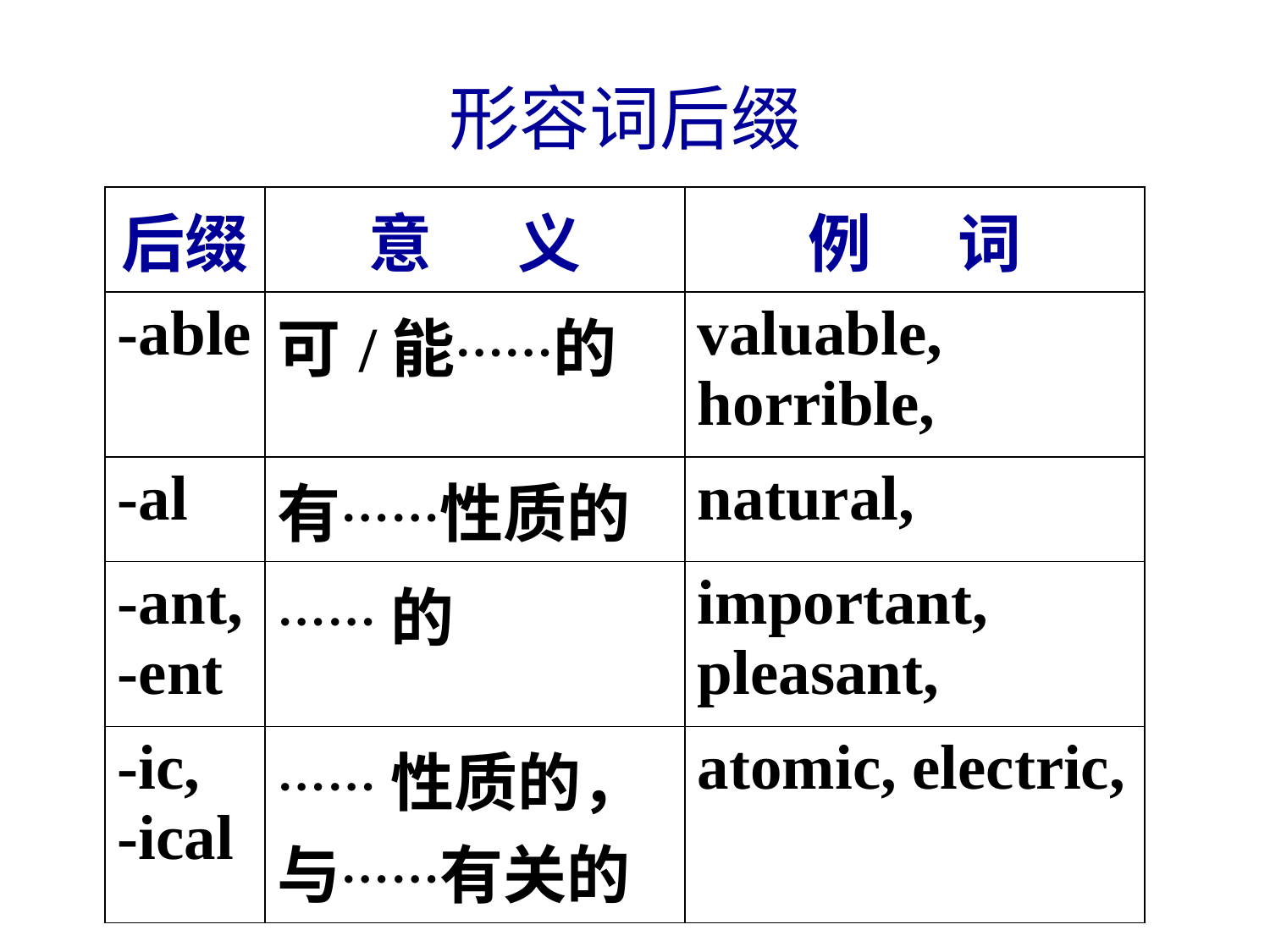

形容词后缀
| 后缀 | 意 义 | 例 词 |
| --- | --- | --- |
| -able | 可/能……的 | valuable, horrible, |
| -al | 有……性质的 | natural, |
| -ant, -ent | ……的 | important, pleasant, |
| -ic, -ical | ……性质的，与……有关的 | atomic, electric, |